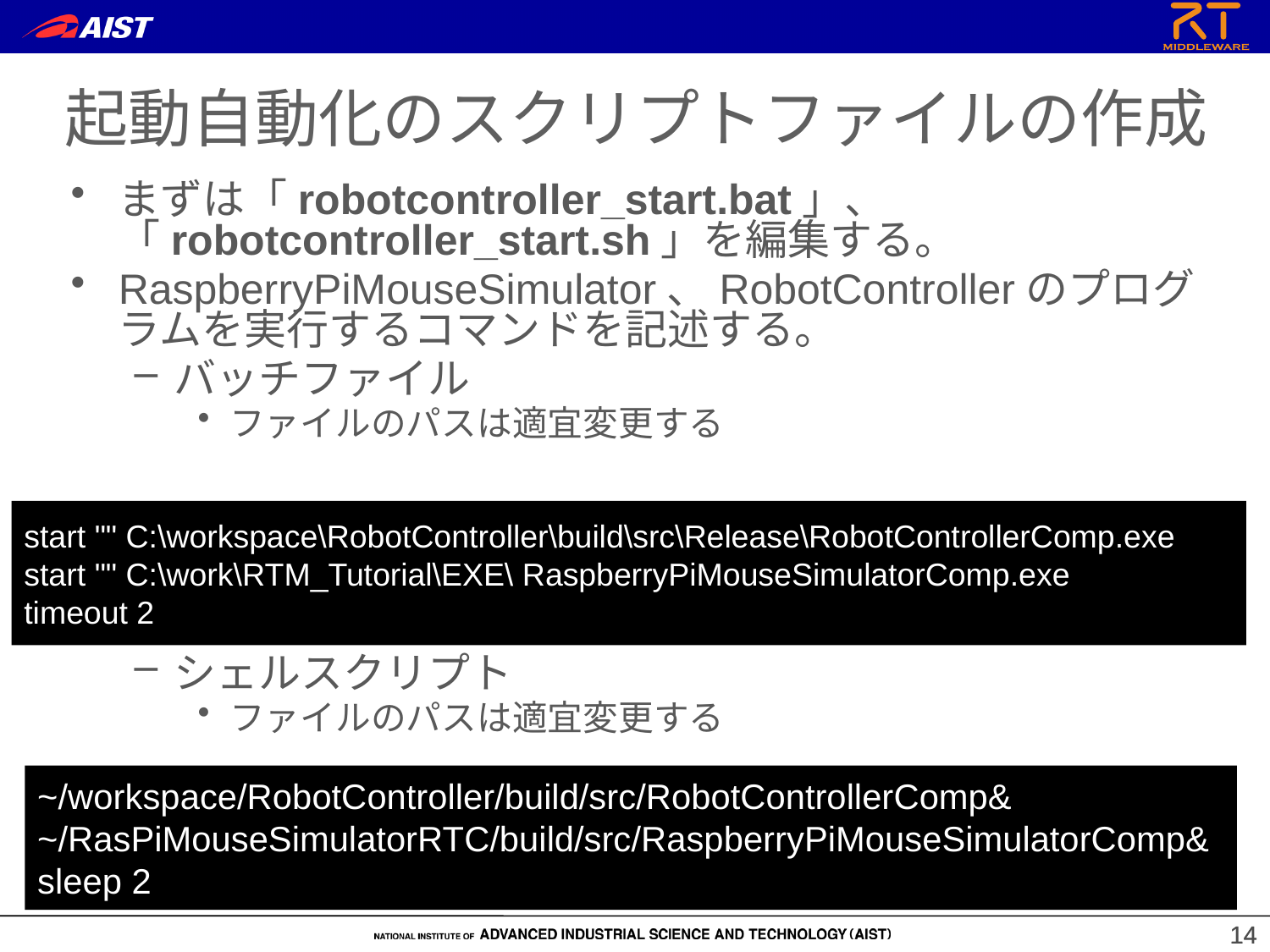

起動自動化のスクリプトファイルの作成
まずは「robotcontroller_start.bat」、 「robotcontroller_start.sh」を編集する。
RaspberryPiMouseSimulator、RobotControllerのプログラムを実行するコマンドを記述する。
バッチファイル
ファイルのパスは適宜変更する

シェルスクリプト
ファイルのパスは適宜変更する

start "" C:\workspace\RobotController\build\src\Release\RobotControllerComp.exe
start "" C:\work\RTM_Tutorial\EXE\ RaspberryPiMouseSimulatorComp.exe
timeout 2
~/workspace/RobotController/build/src/RobotControllerComp&
~/RasPiMouseSimulatorRTC/build/src/RaspberryPiMouseSimulatorComp&
sleep 2
14
14